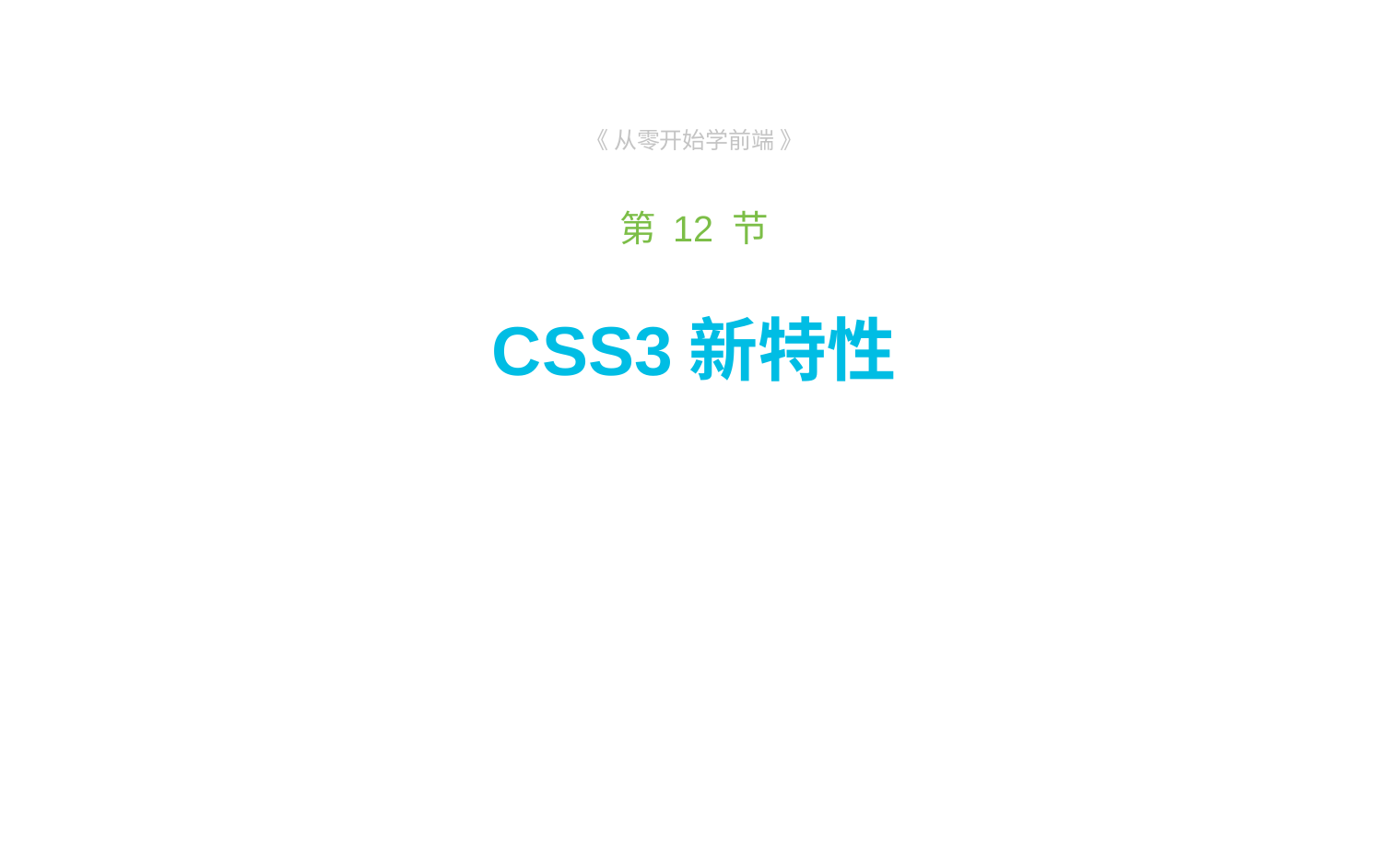

《 从零开始学前端 》
第 12 节
# CSS3新特性